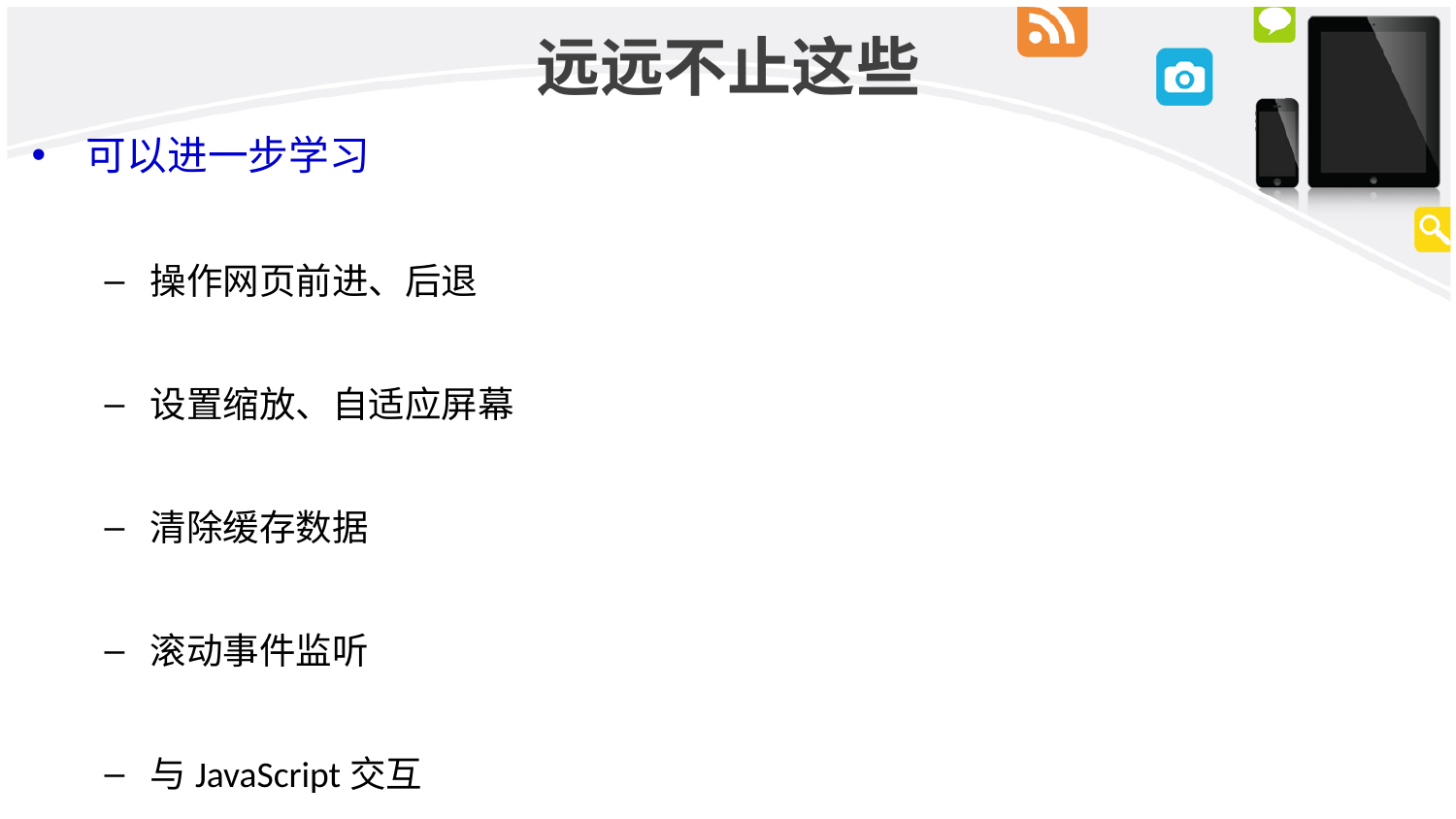

# 远远不止这些
可以进一步学习

操作网页前进、后退

设置缩放、自适应屏幕

清除缓存数据

滚动事件监听

与JavaScript交互